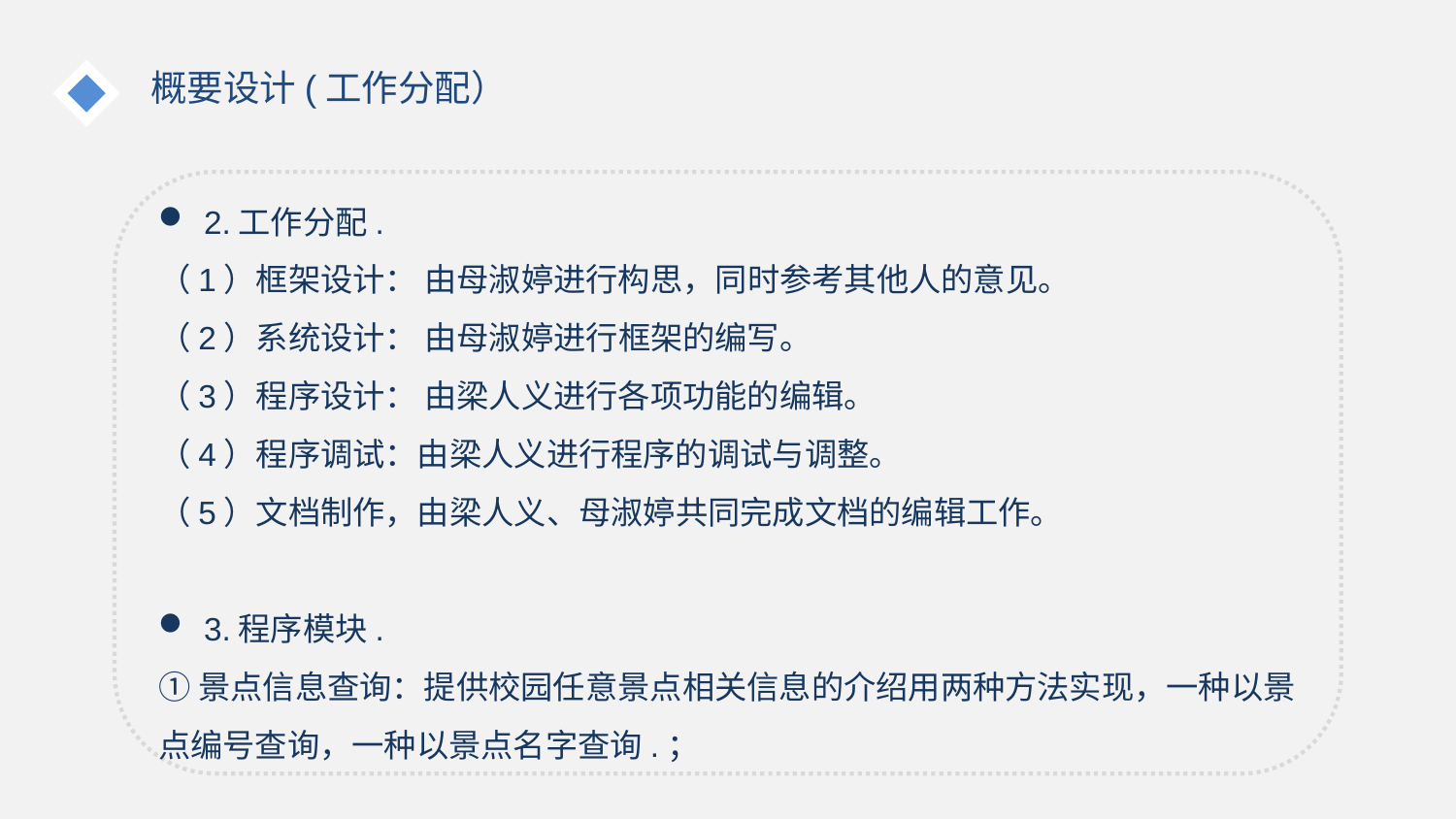

概要设计(工作分配）
2.工作分配.
（1）框架设计： 由母淑婷进行构思，同时参考其他人的意见。
（2）系统设计： 由母淑婷进行框架的编写。
（3）程序设计： 由梁人义进行各项功能的编辑。
（4）程序调试：由梁人义进行程序的调试与调整。
（5）文档制作，由梁人义、母淑婷共同完成文档的编辑工作。

3.程序模块.
①景点信息查询：提供校园任意景点相关信息的介绍用两种方法实现，一种以景点编号查询，一种以景点名字查询.；